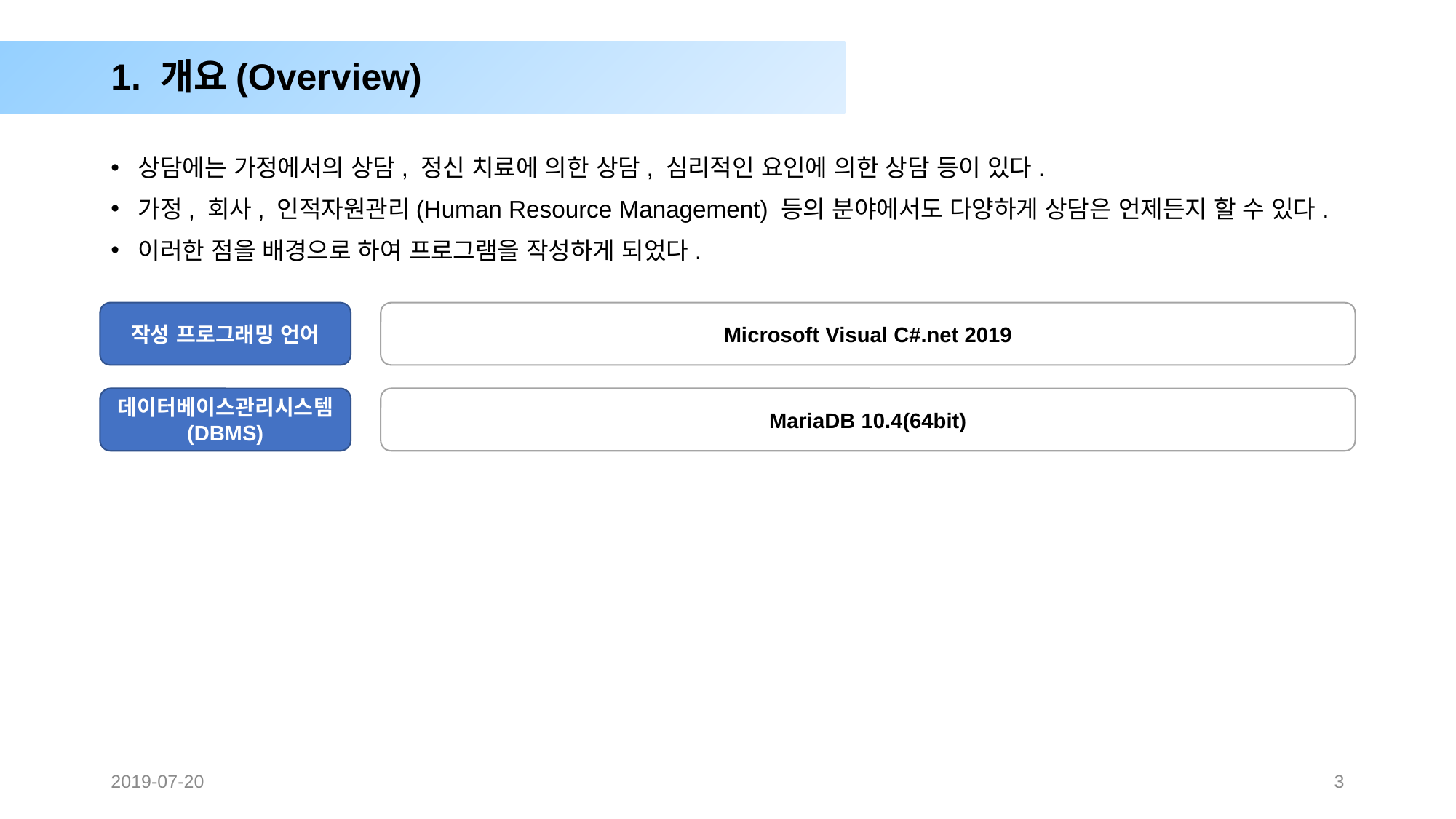

# 1. 개요(Overview)
상담에는 가정에서의 상담, 정신 치료에 의한 상담, 심리적인 요인에 의한 상담 등이 있다.
가정, 회사, 인적자원관리(Human Resource Management) 등의 분야에서도 다양하게 상담은 언제든지 할 수 있다.
이러한 점을 배경으로 하여 프로그램을 작성하게 되었다.
작성 프로그래밍 언어
Microsoft Visual C#.net 2019
데이터베이스관리시스템
(DBMS)
MariaDB 10.4(64bit)
2019-07-20
3